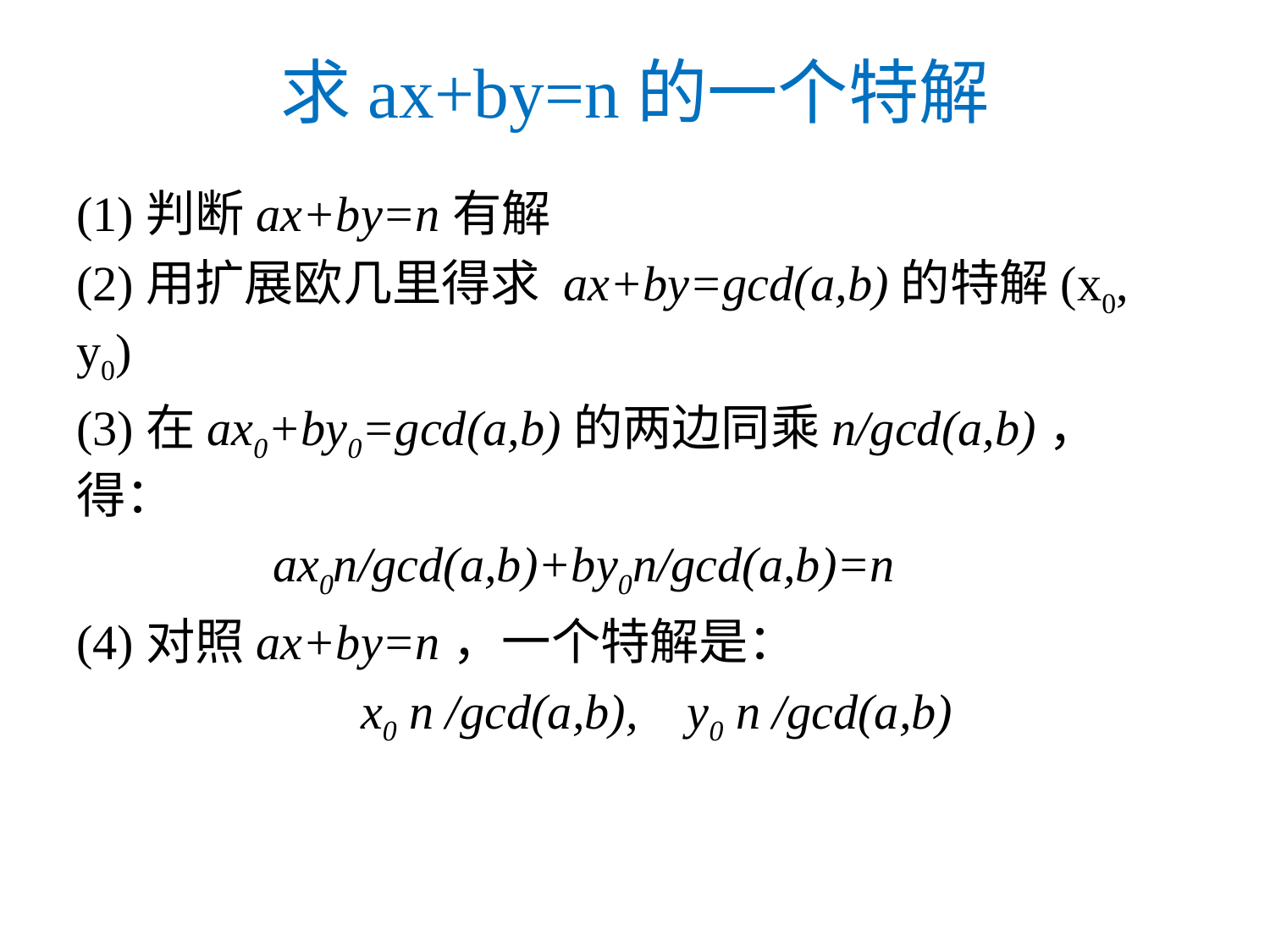

# 求ax+by=n的一个特解
(1)判断ax+by=n有解
(2)用扩展欧几里得求 ax+by=gcd(a,b)的特解(x0, y0)
(3)在ax0+by0=gcd(a,b)的两边同乘n/gcd(a,b)，得：
                ax0n/gcd(a,b)+by0n/gcd(a,b)=n
(4)对照ax+by=n，一个特解是：
                  x0 n /gcd(a,b),    y0 n /gcd(a,b)